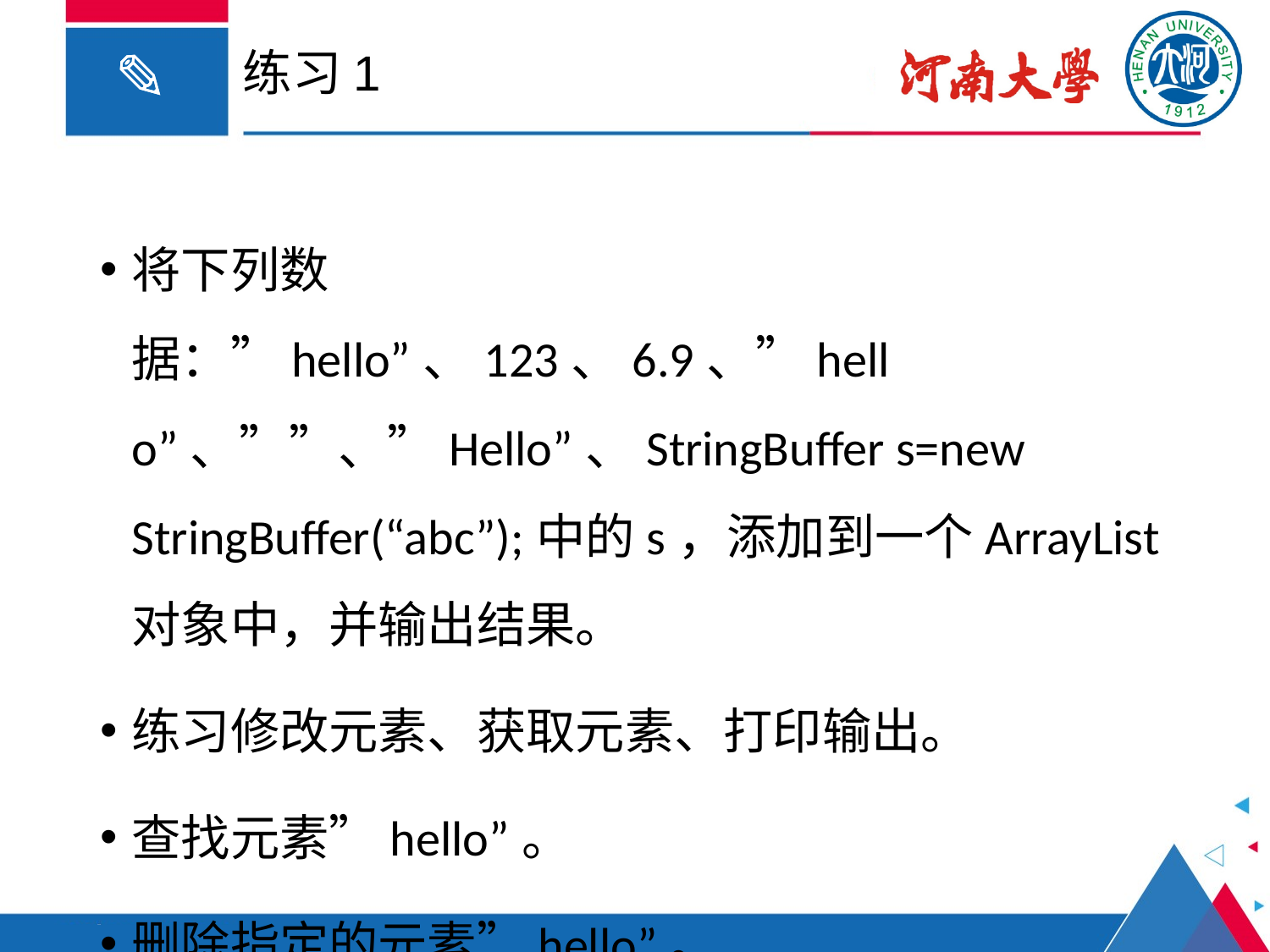

# 练习1
将下列数据：”hello”、123、6.9、”hello”、””、”Hello”、StringBuffer s=new StringBuffer(“abc”);中的s，添加到一个ArrayList对象中，并输出结果。
练习修改元素、获取元素、打印输出。
查找元素”hello”。
删除指定的元素”hello”。